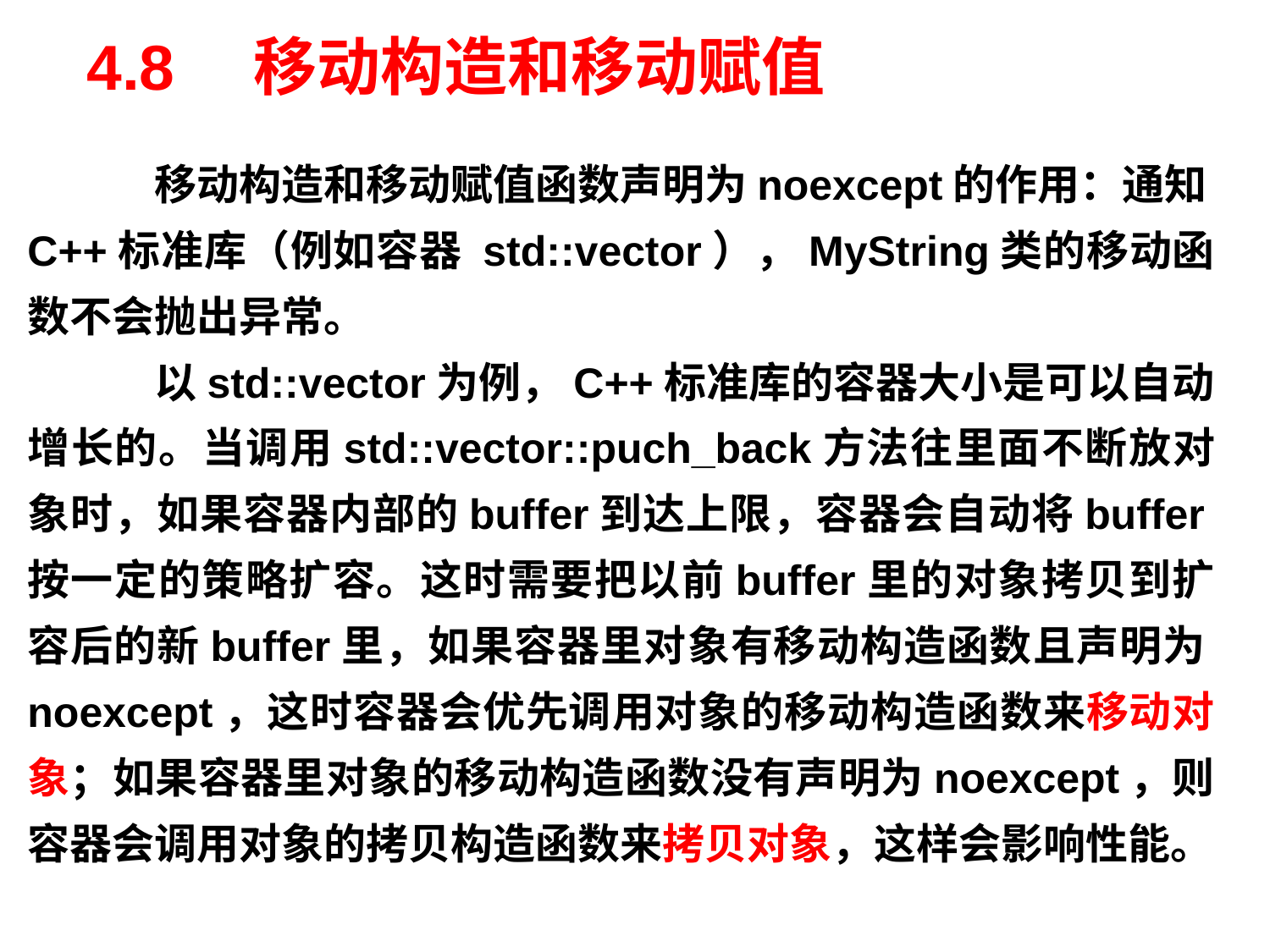

# 4.8　移动构造和移动赋值
	移动构造和移动赋值函数声明为noexcept的作用：通知C++标准库（例如容器 std::vector），MyString类的移动函数不会抛出异常。
	以std::vector为例，C++标准库的容器大小是可以自动增长的。当调用std::vector::puch_back方法往里面不断放对象时，如果容器内部的buffer到达上限，容器会自动将buffer按一定的策略扩容。这时需要把以前buffer里的对象拷贝到扩容后的新buffer里，如果容器里对象有移动构造函数且声明为noexcept，这时容器会优先调用对象的移动构造函数来移动对象；如果容器里对象的移动构造函数没有声明为noexcept，则容器会调用对象的拷贝构造函数来拷贝对象，这样会影响性能。